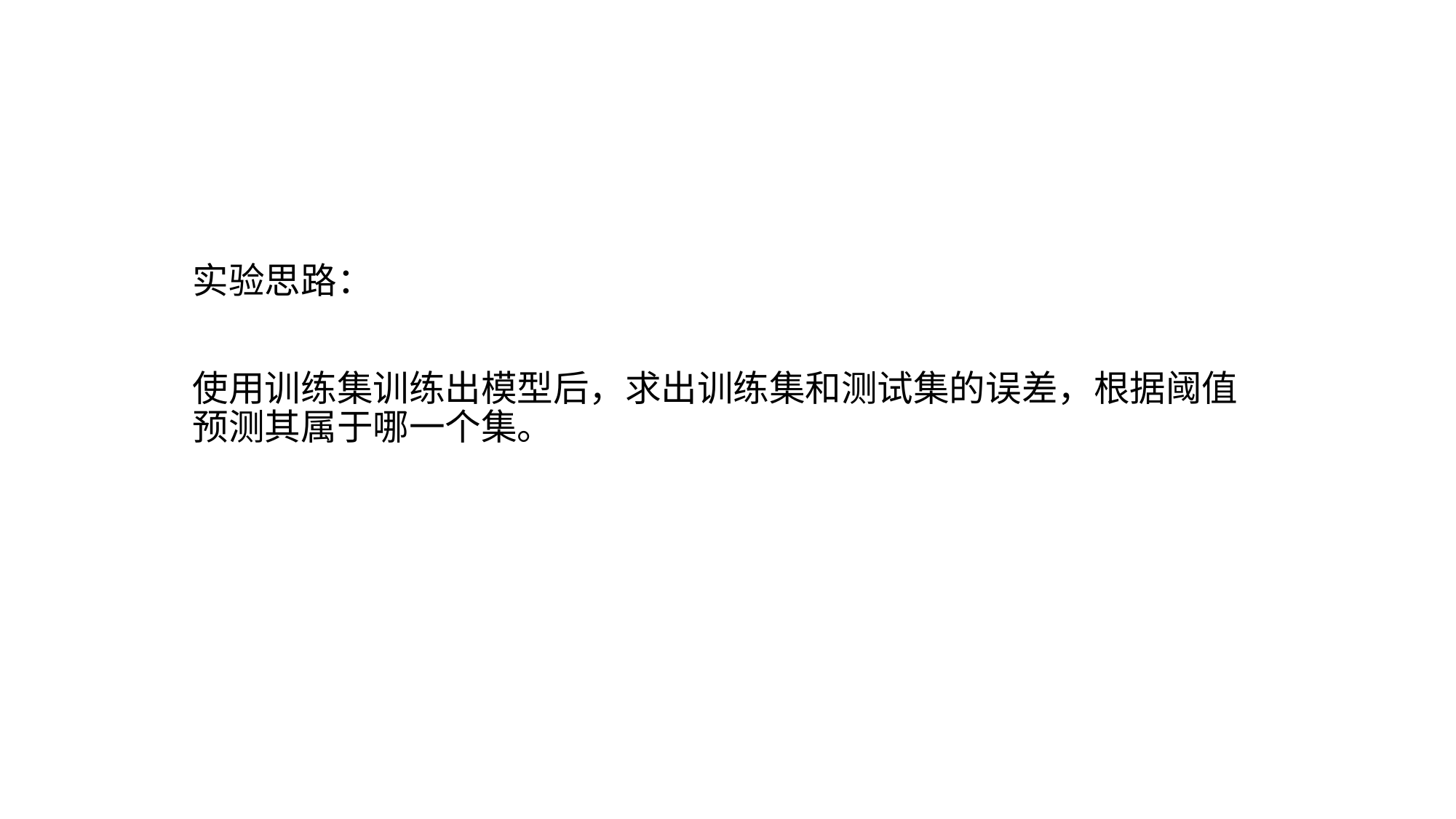

实验思路：

使用训练集训练出模型后，求出训练集和测试集的误差，根据阈值预测其属于哪一个集。